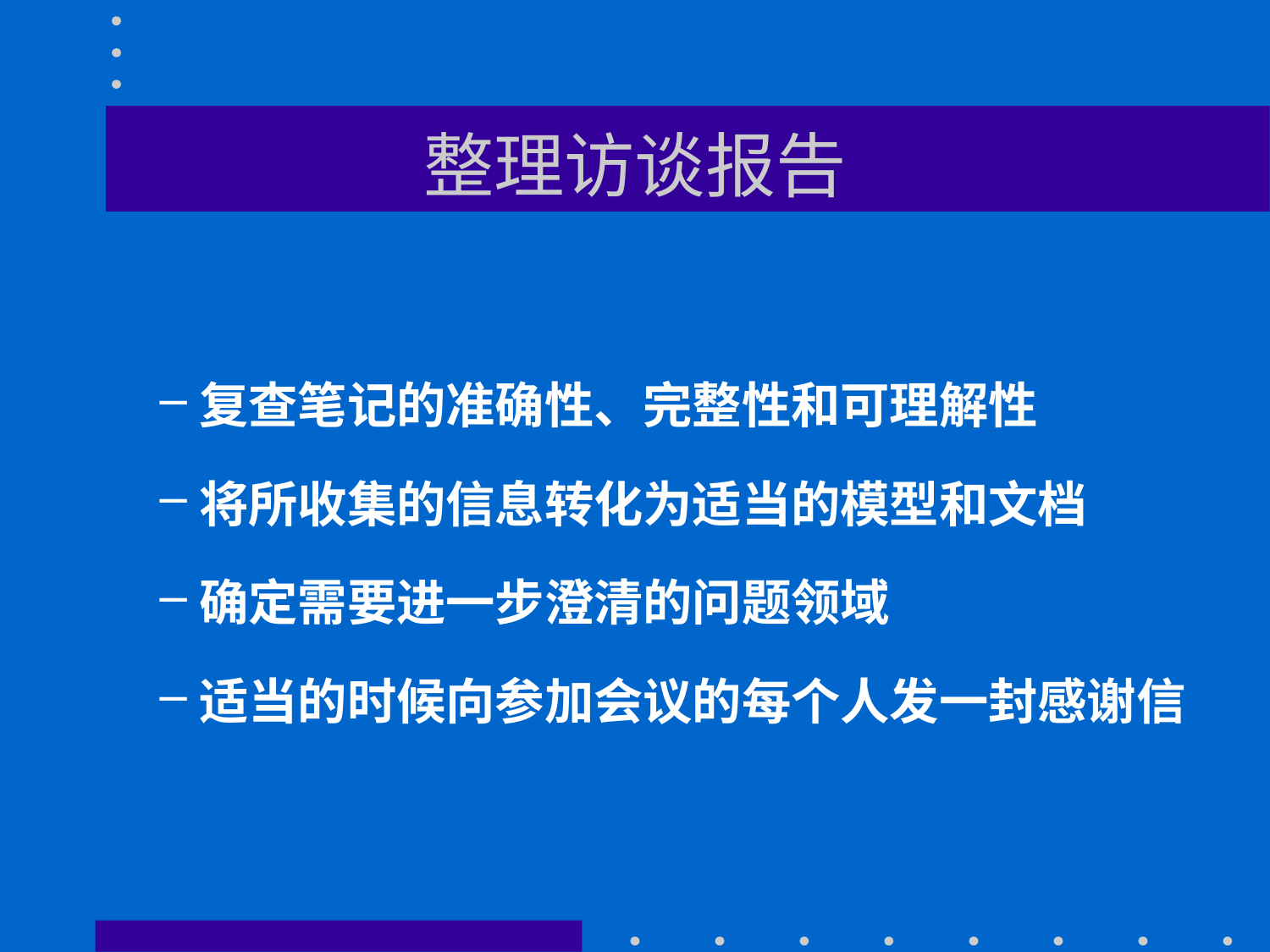

# 整理访谈报告

复查笔记的准确性、完整性和可理解性
将所收集的信息转化为适当的模型和文档
确定需要进一步澄清的问题领域
适当的时候向参加会议的每个人发一封感谢信